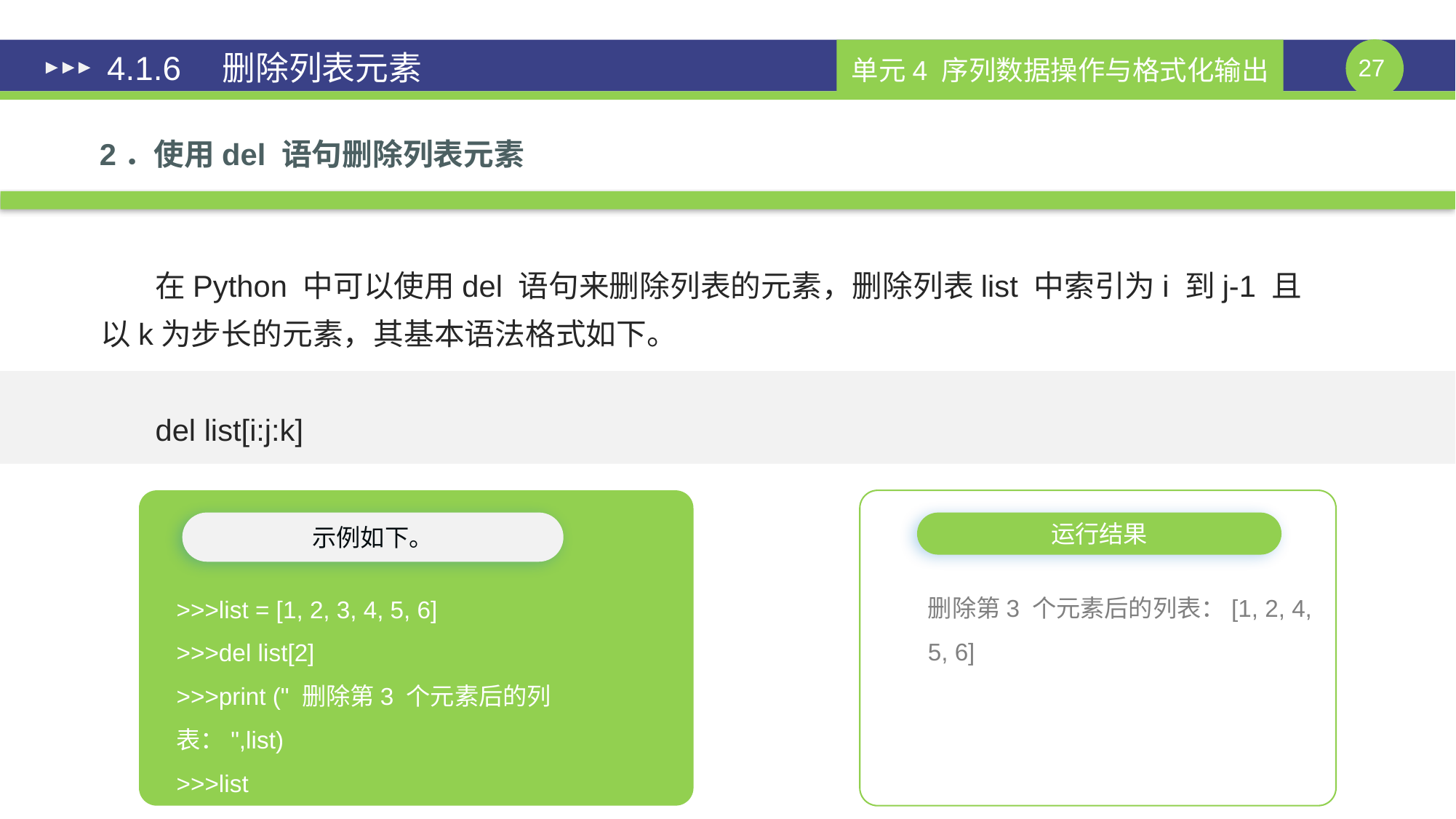

# 4.1.6　删除列表元素
2．使用del 语句删除列表元素

在Python 中可以使用del 语句来删除列表的元素，删除列表list 中索引为i 到j-1 且以k为步长的元素，其基本语法格式如下。

del list[i:j:k]

示例如下。
运行结果
删除第3 个元素后的列表：[1, 2, 4, 5, 6]
>>>list = [1, 2, 3, 4, 5, 6]
>>>del list[2]
>>>print (" 删除第3 个元素后的列表：",list)
>>>list